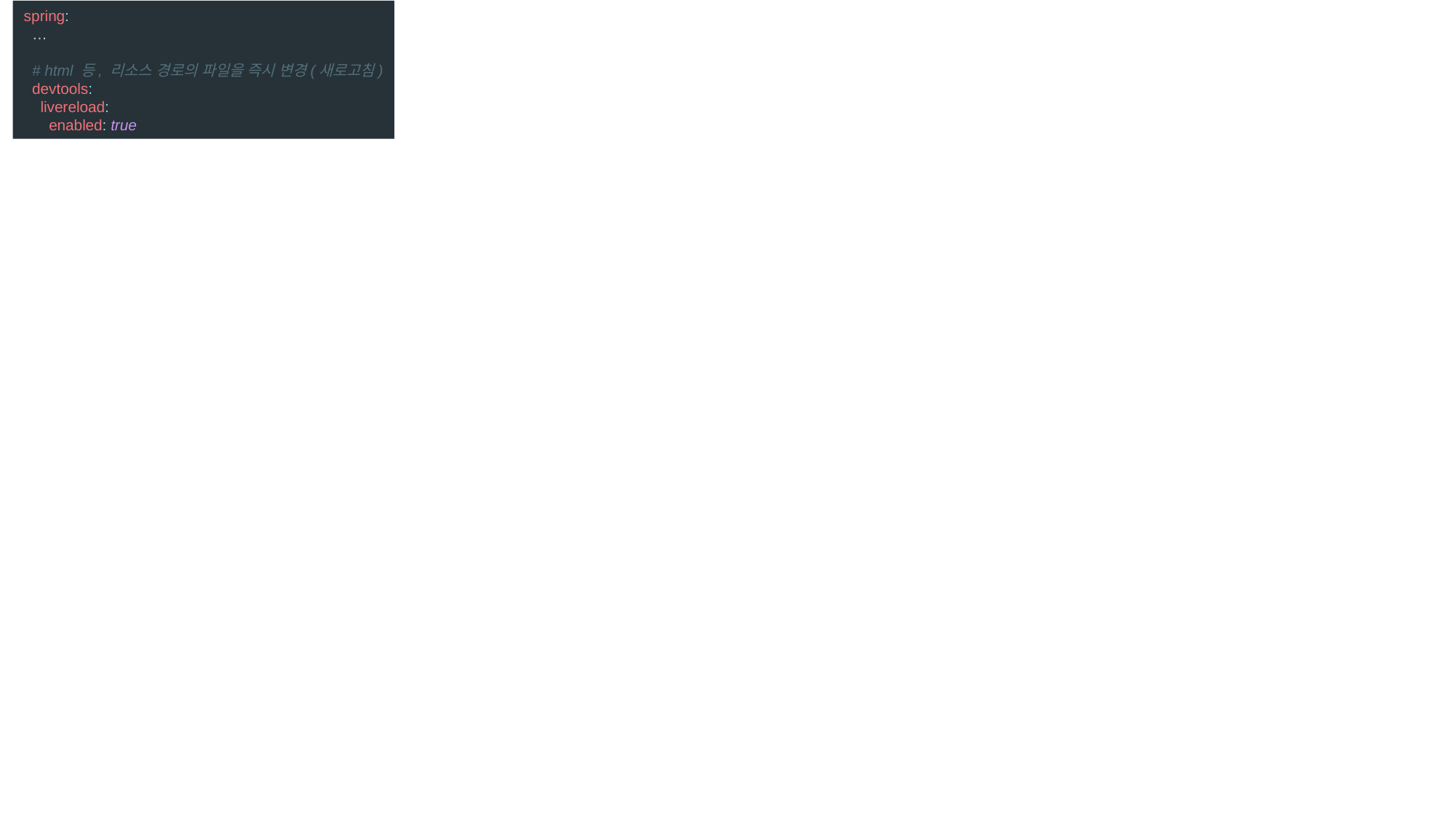

spring:
  …
  # html 등, 리소스 경로의 파일을 즉시 변경(새로고침)
  devtools:
    livereload:
      enabled: true